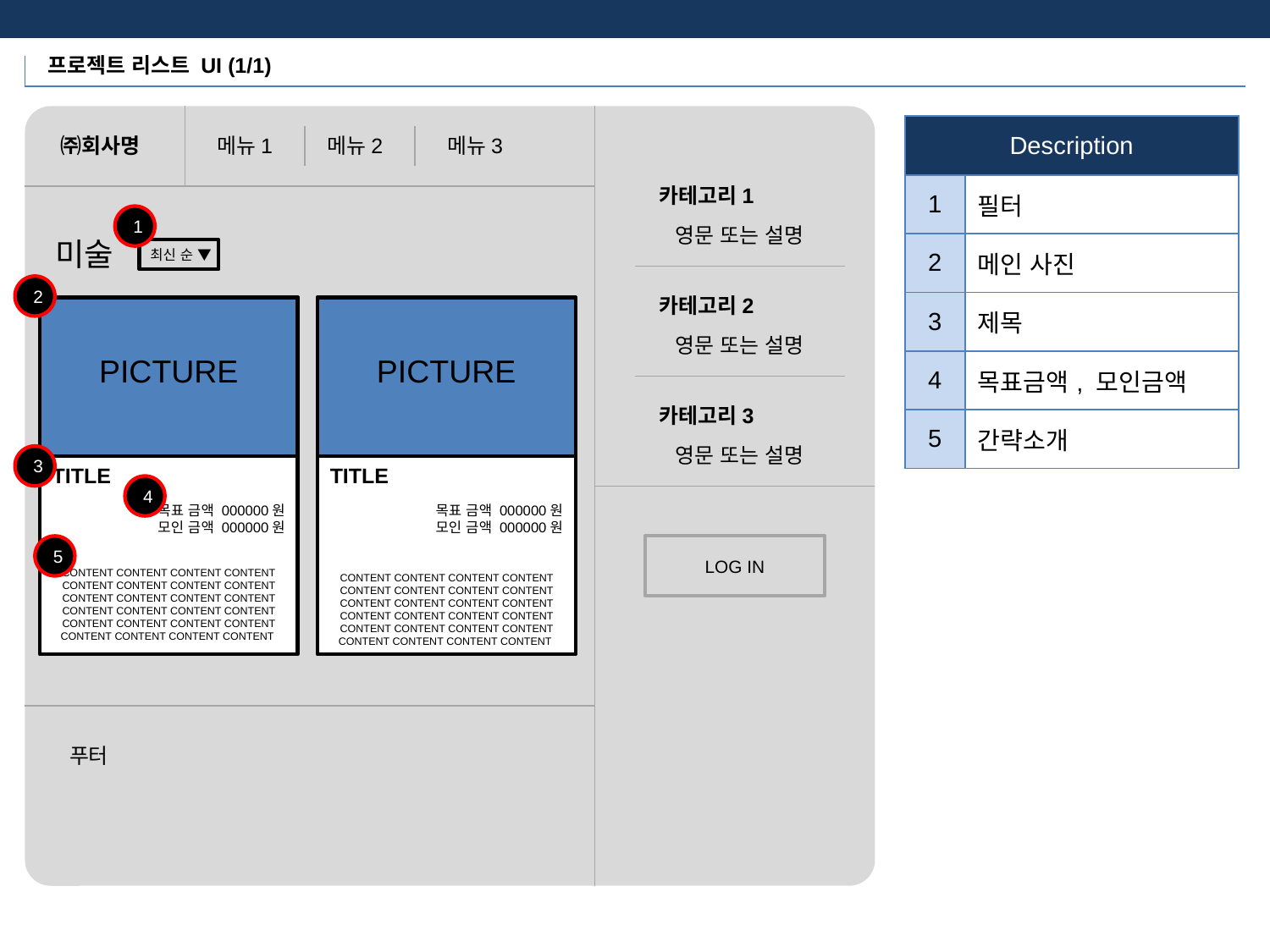

프로젝트 리스트 UI (1/1)

| Description |  |
| --- | --- |
| 1 | 필터 |
| 2 | 메인 사진 |
| 3 | 제목 |
| 4 | 목표금액, 모인금액 |
| 5 | 간략소개 |
㈜회사명
메뉴1
메뉴2
메뉴3
카테고리1
1
영문 또는 설명
미술
최신 순 ▼

2
카테고리2

영문 또는 설명
PICTURE
PICTURE
카테고리3
영문 또는 설명
3
TITLE
TITLE
4
목표 금액 000000원
모인 금액 000000원
목표 금액 000000원
모인 금액 000000원
5
LOG IN
CONTENT CONTENT CONTENT CONTENT CONTENT CONTENT CONTENT CONTENT CONTENT CONTENT CONTENT CONTENT CONTENT CONTENT CONTENT CONTENT CONTENT CONTENT CONTENT CONTENT CONTENT CONTENT CONTENT CONTENT
CONTENT CONTENT CONTENT CONTENT CONTENT CONTENT CONTENT CONTENT CONTENT CONTENT CONTENT CONTENT CONTENT CONTENT CONTENT CONTENT CONTENT CONTENT CONTENT CONTENT CONTENT CONTENT CONTENT CONTENT
푸터